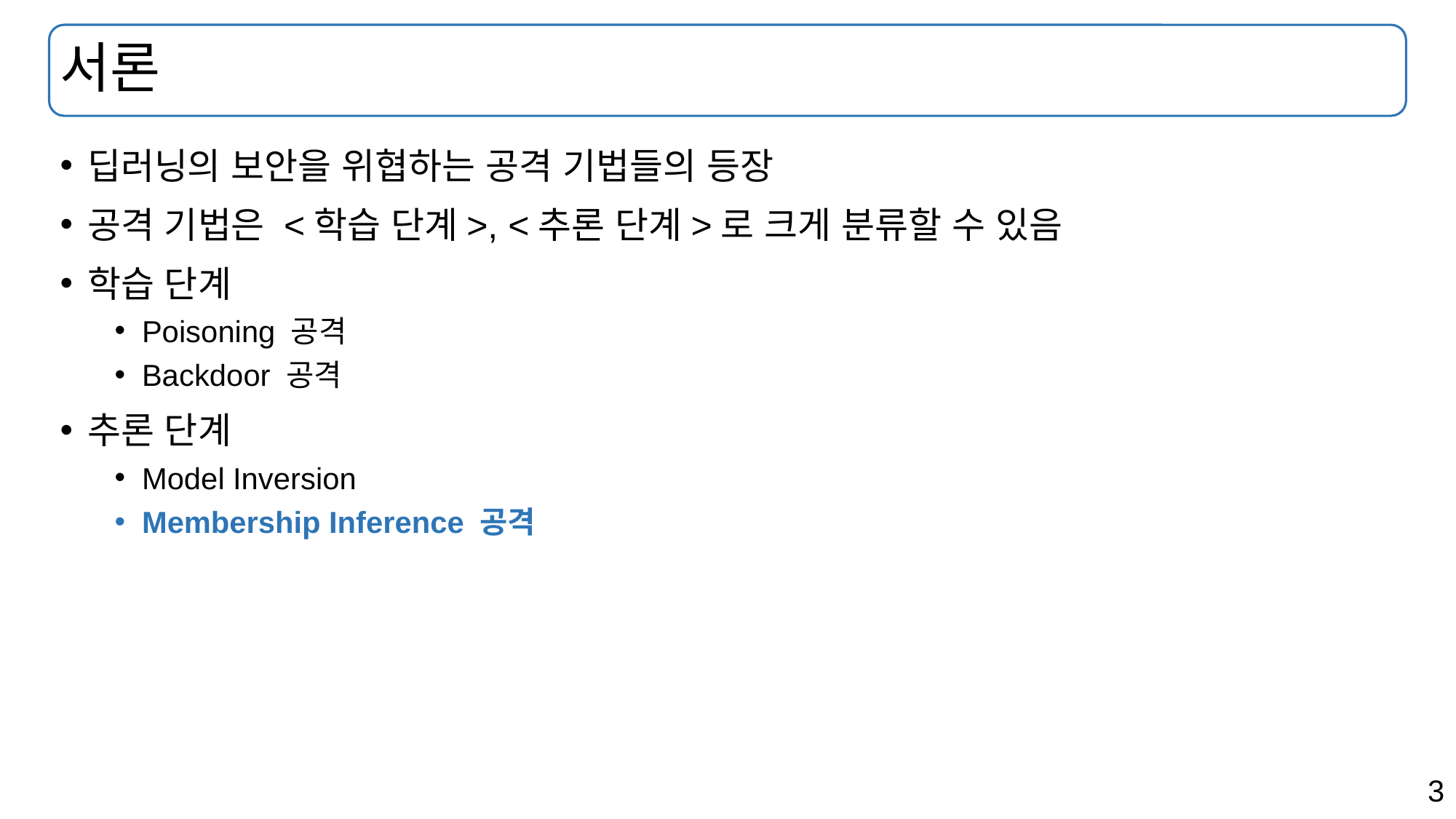

# 서론
딥러닝의 보안을 위협하는 공격 기법들의 등장
공격 기법은 <학습 단계>, <추론 단계>로 크게 분류할 수 있음
학습 단계
Poisoning 공격
Backdoor 공격
추론 단계
Model Inversion
Membership Inference 공격